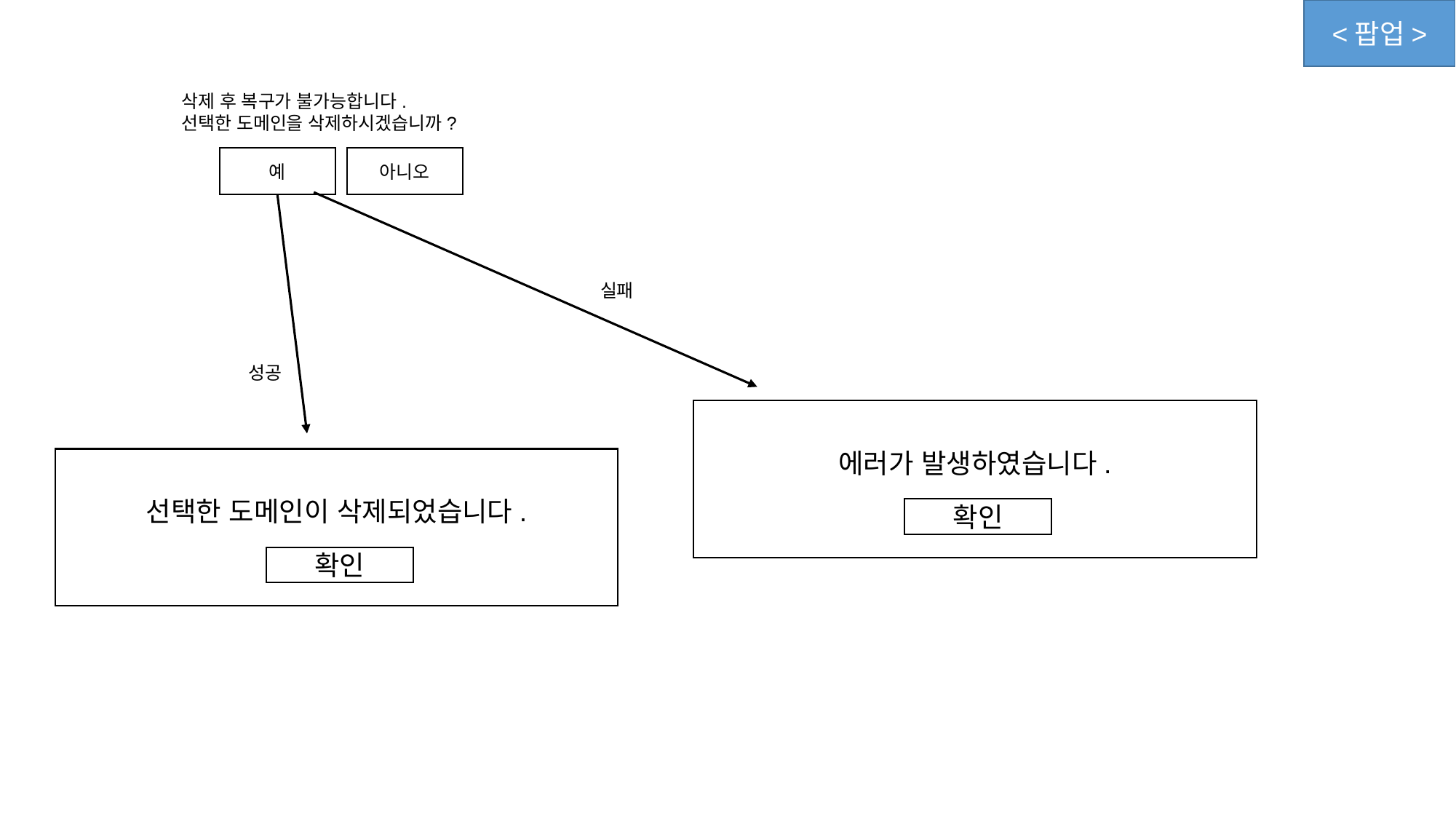

<팝업>
삭제 후 복구가 불가능합니다.
선택한 도메인을 삭제하시겠습니까?
예
아니오
실패
성공
에러가 발생하였습니다.

선택한 도메인이 삭제되었습니다.

확인
확인